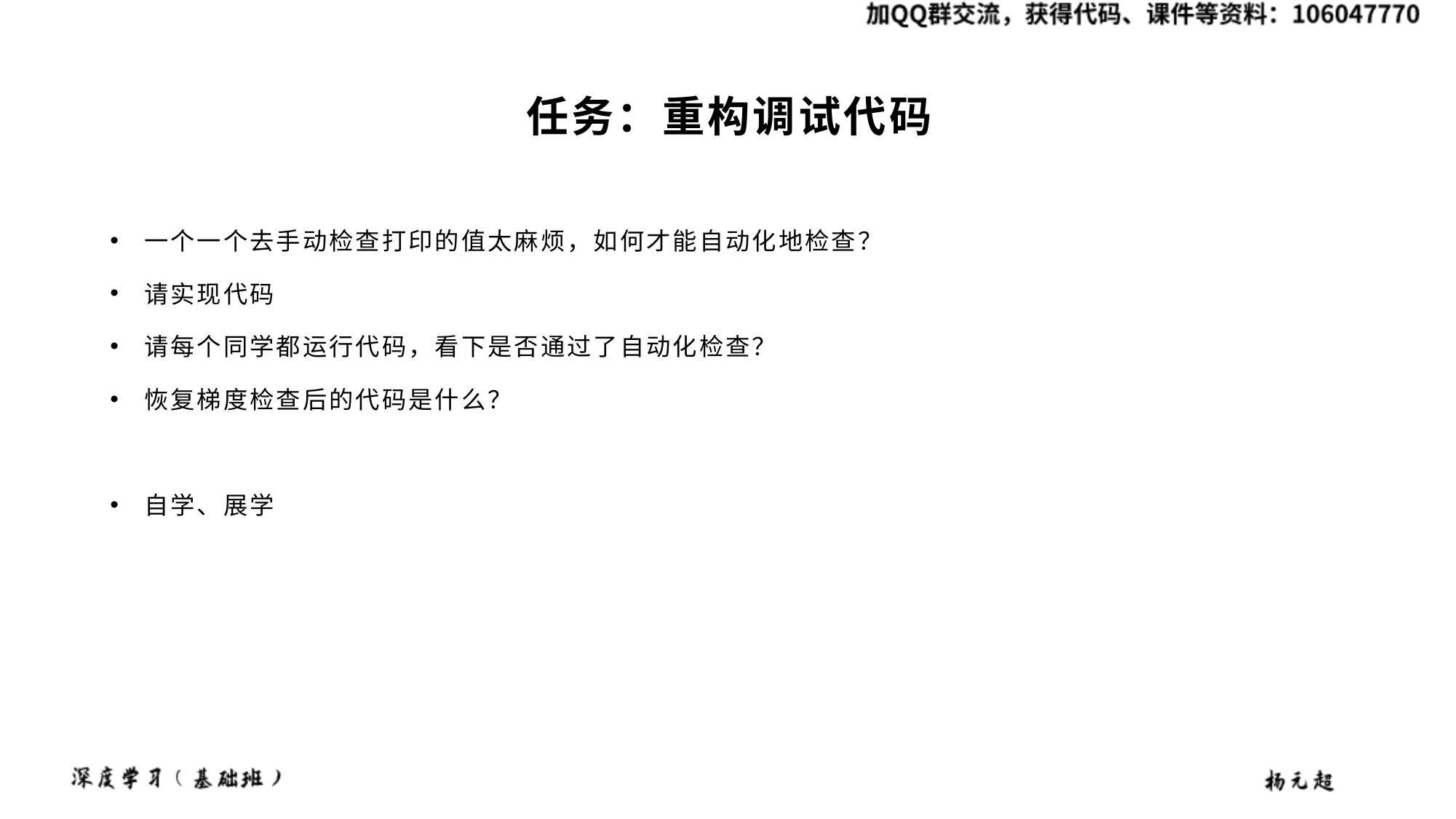

# 任务：重构调试代码
一个一个去手动检查打印的值太麻烦，如何才能自动化地检查？
请实现代码
请每个同学都运行代码，看下是否通过了自动化检查？
恢复梯度检查后的代码是什么？

自学、展学